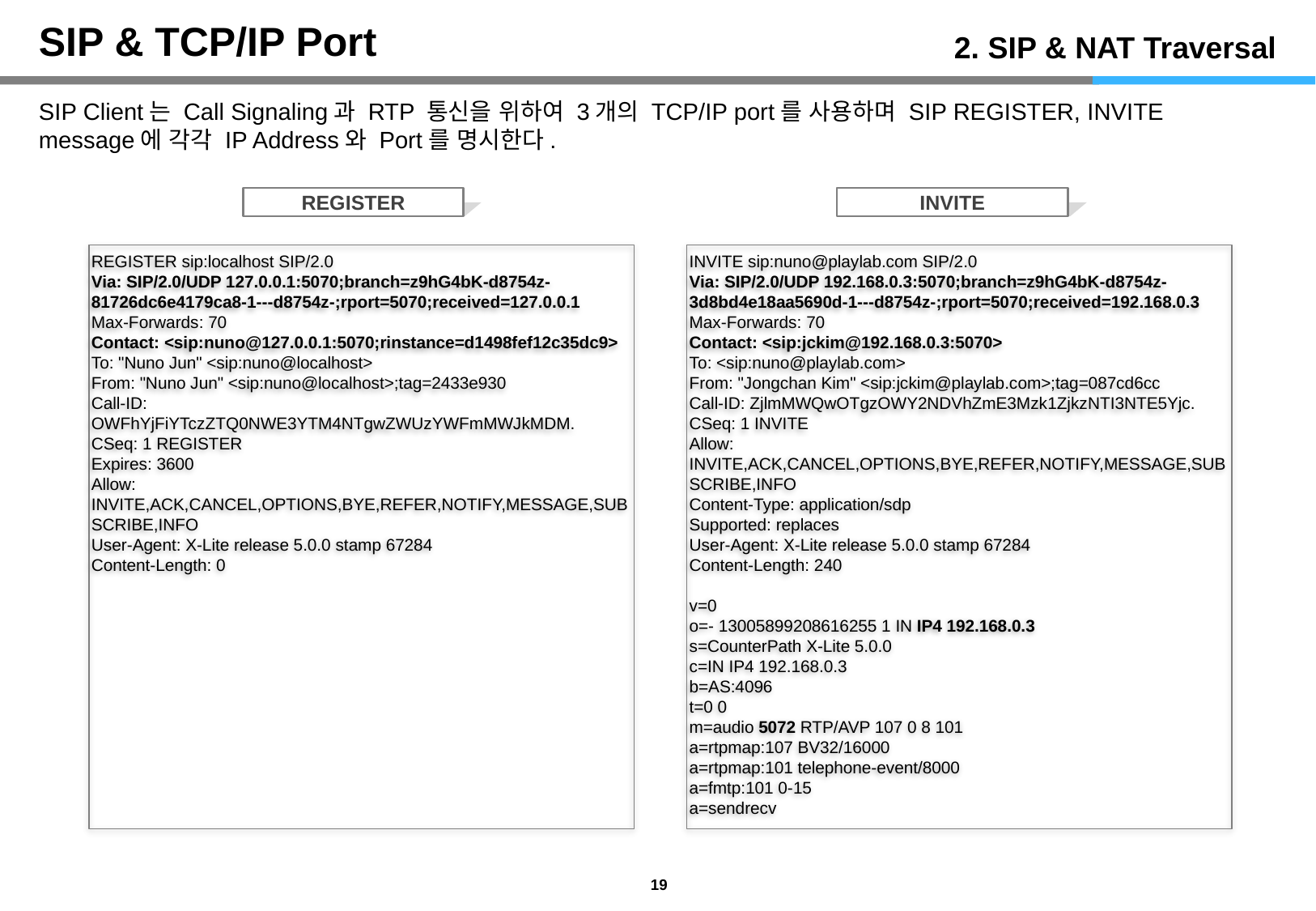

# SIP & TCP/IP Port
2. SIP & NAT Traversal
SIP Client는 Call Signaling과 RTP 통신을 위하여 3개의 TCP/IP port를 사용하며 SIP REGISTER, INVITE message에 각각 IP Address와 Port를 명시한다.
REGISTER

INVITE

REGISTER sip:localhost SIP/2.0
Via: SIP/2.0/UDP 127.0.0.1:5070;branch=z9hG4bK-d8754z-81726dc6e4179ca8-1---d8754z-;rport=5070;received=127.0.0.1
Max-Forwards: 70
Contact: <sip:nuno@127.0.0.1:5070;rinstance=d1498fef12c35dc9>
To: "Nuno Jun" <sip:nuno@localhost>
From: "Nuno Jun" <sip:nuno@localhost>;tag=2433e930
Call-ID: OWFhYjFiYTczZTQ0NWE3YTM4NTgwZWUzYWFmMWJkMDM.
CSeq: 1 REGISTER
Expires: 3600
Allow: INVITE,ACK,CANCEL,OPTIONS,BYE,REFER,NOTIFY,MESSAGE,SUBSCRIBE,INFO
User-Agent: X-Lite release 5.0.0 stamp 67284
Content-Length: 0
INVITE sip:nuno@playlab.com SIP/2.0
Via: SIP/2.0/UDP 192.168.0.3:5070;branch=z9hG4bK-d8754z-3d8bd4e18aa5690d-1---d8754z-;rport=5070;received=192.168.0.3
Max-Forwards: 70
Contact: <sip:jckim@192.168.0.3:5070>
To: <sip:nuno@playlab.com>
From: "Jongchan Kim" <sip:jckim@playlab.com>;tag=087cd6cc
Call-ID: ZjlmMWQwOTgzOWY2NDVhZmE3Mzk1ZjkzNTI3NTE5Yjc.
CSeq: 1 INVITE
Allow: INVITE,ACK,CANCEL,OPTIONS,BYE,REFER,NOTIFY,MESSAGE,SUBSCRIBE,INFO
Content-Type: application/sdp
Supported: replaces
User-Agent: X-Lite release 5.0.0 stamp 67284
Content-Length: 240

v=0
o=- 13005899208616255 1 IN IP4 192.168.0.3
s=CounterPath X-Lite 5.0.0
c=IN IP4 192.168.0.3
b=AS:4096
t=0 0
m=audio 5072 RTP/AVP 107 0 8 101
a=rtpmap:107 BV32/16000
a=rtpmap:101 telephone-event/8000
a=fmtp:101 0-15
a=sendrecv